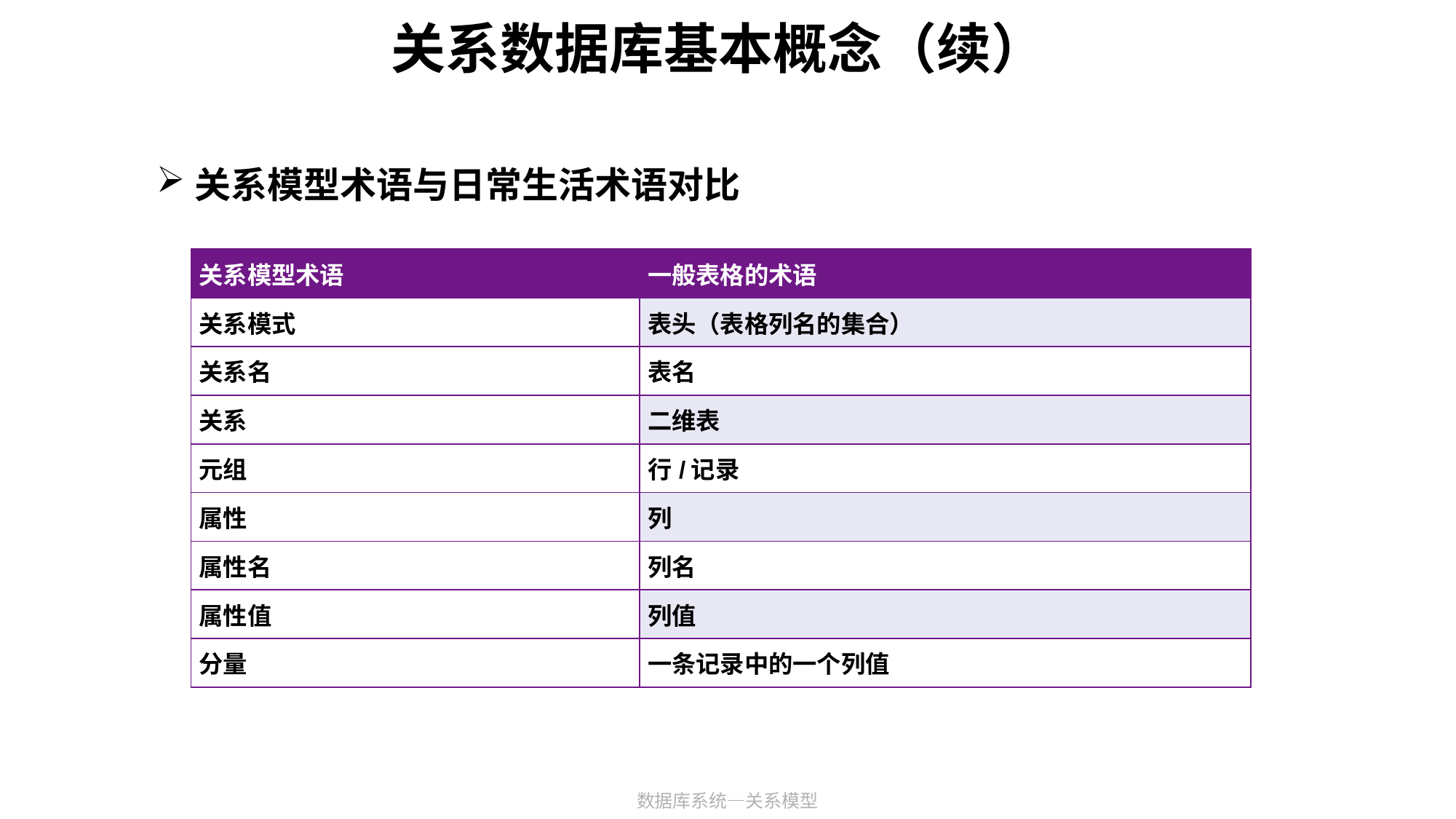

# 关系数据库基本概念（续）
关系模型术语与日常生活术语对比
| 关系模型术语 | 一般表格的术语 |
| --- | --- |
| 关系模式 | 表头（表格列名的集合） |
| 关系名 | 表名 |
| 关系 | 二维表 |
| 元组 | 行/记录 |
| 属性 | 列 |
| 属性名 | 列名 |
| 属性值 | 列值 |
| 分量 | 一条记录中的一个列值 |
8
数据库系统—关系模型